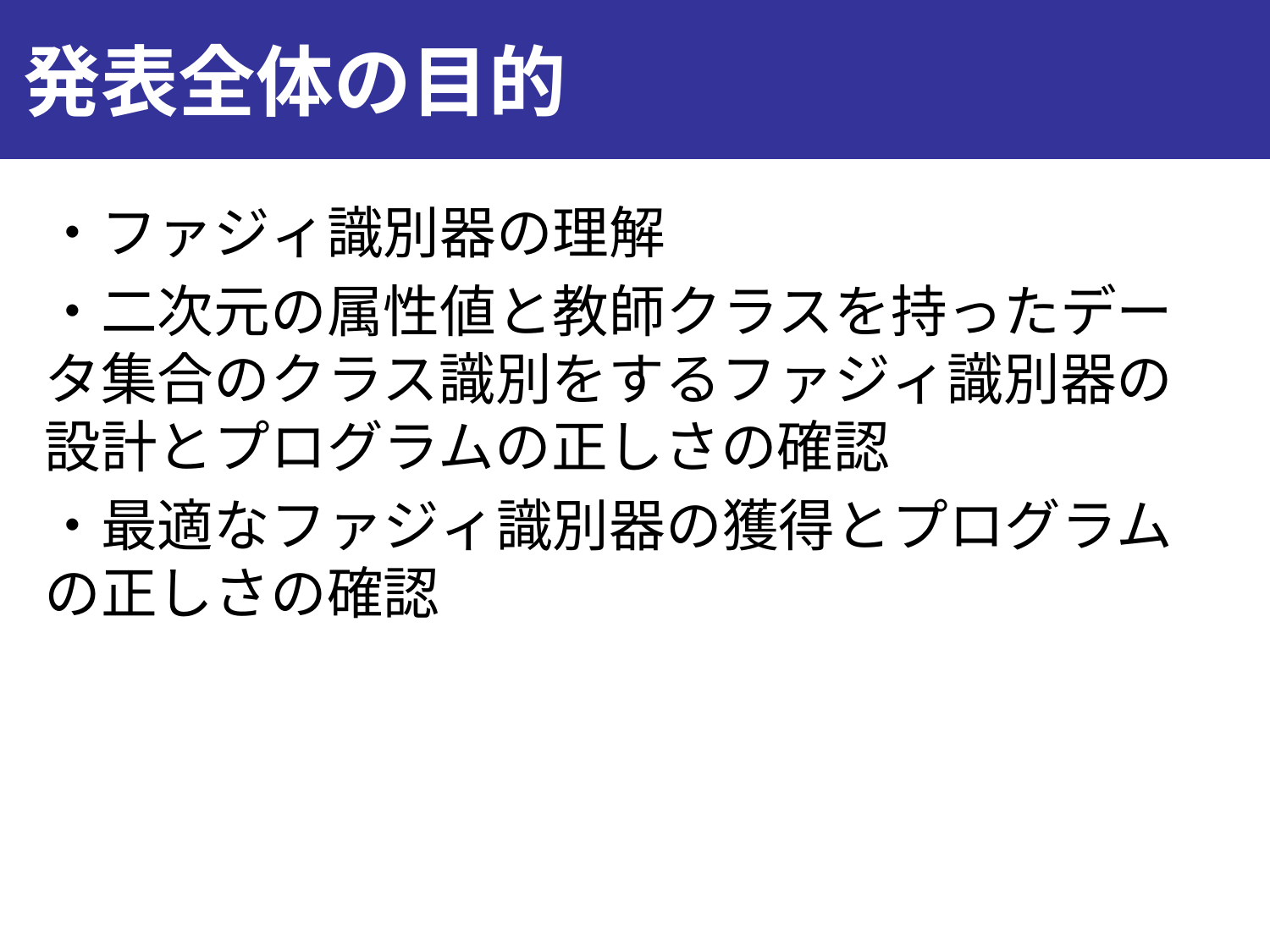

# 発表全体の目的
・ファジィ識別器の理解
・二次元の属性値と教師クラスを持ったデータ集合のクラス識別をするファジィ識別器の設計とプログラムの正しさの確認
・最適なファジィ識別器の獲得とプログラムの正しさの確認